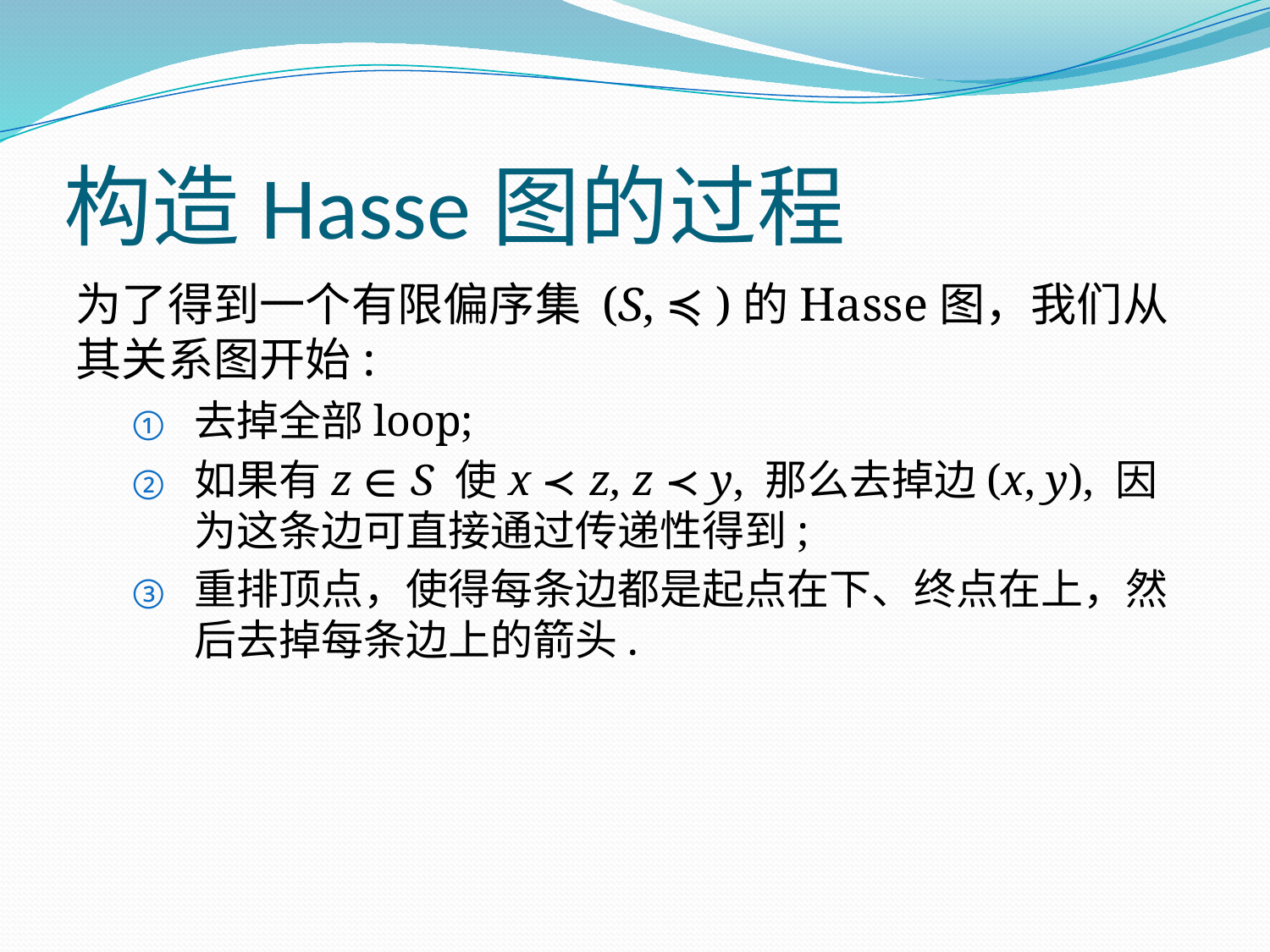

# 构造Hasse图的过程
为了得到一个有限偏序集 (S, ≼ )的Hasse图，我们从其关系图开始:
去掉全部loop;
如果有z ∈ S 使x ≺ z, z ≺ y, 那么去掉边(x, y), 因为这条边可直接通过传递性得到;
重排顶点，使得每条边都是起点在下、终点在上，然后去掉每条边上的箭头.